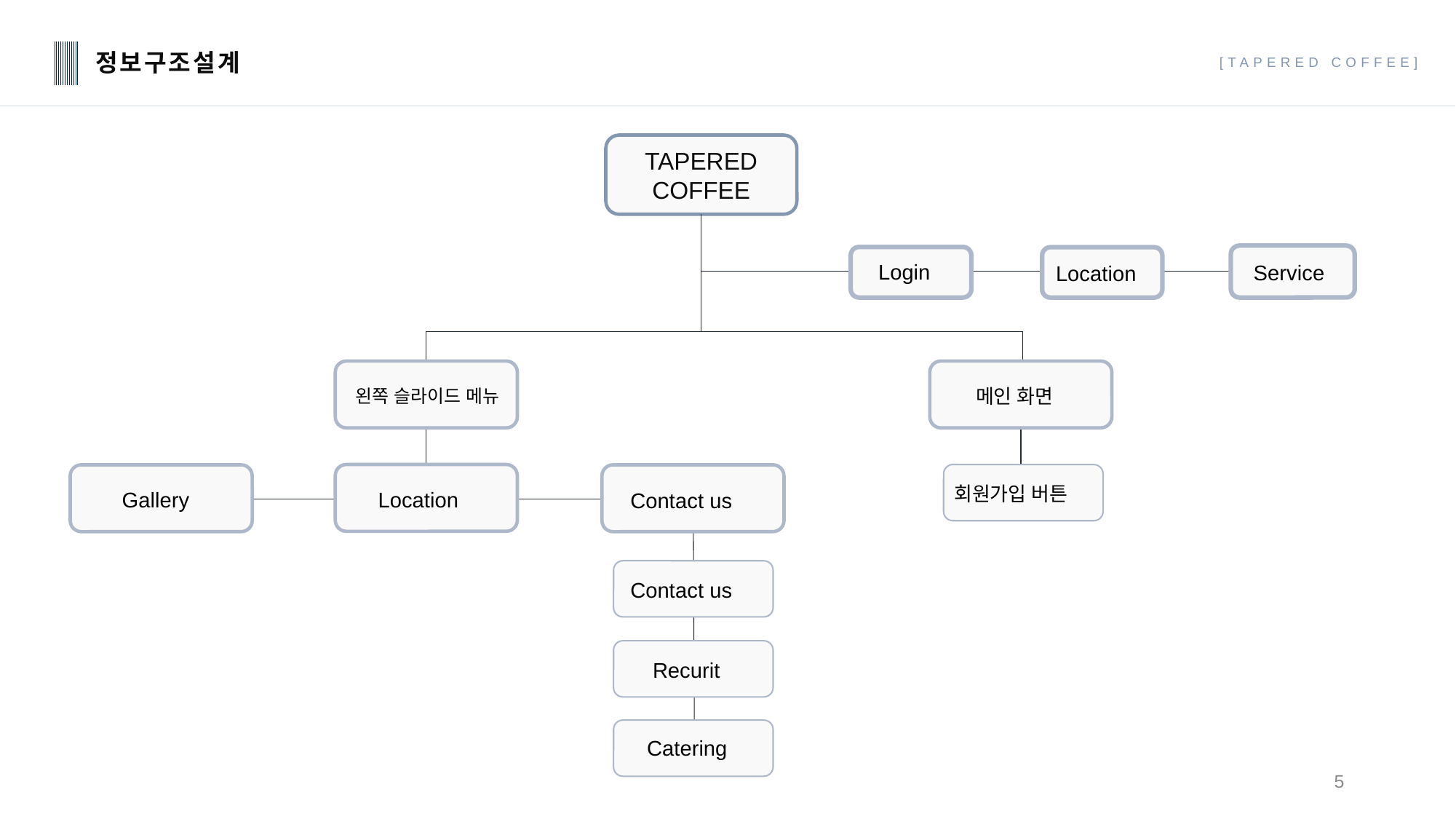

정보구조설계
[TAPERED COFFEE]
TAPERED COFFEE

Login
Service
Location

메인 화면
왼쪽 슬라이드 메뉴

회원가입 버튼
Location
Gallery
Contact us

Contact us

Recurit

Catering
5